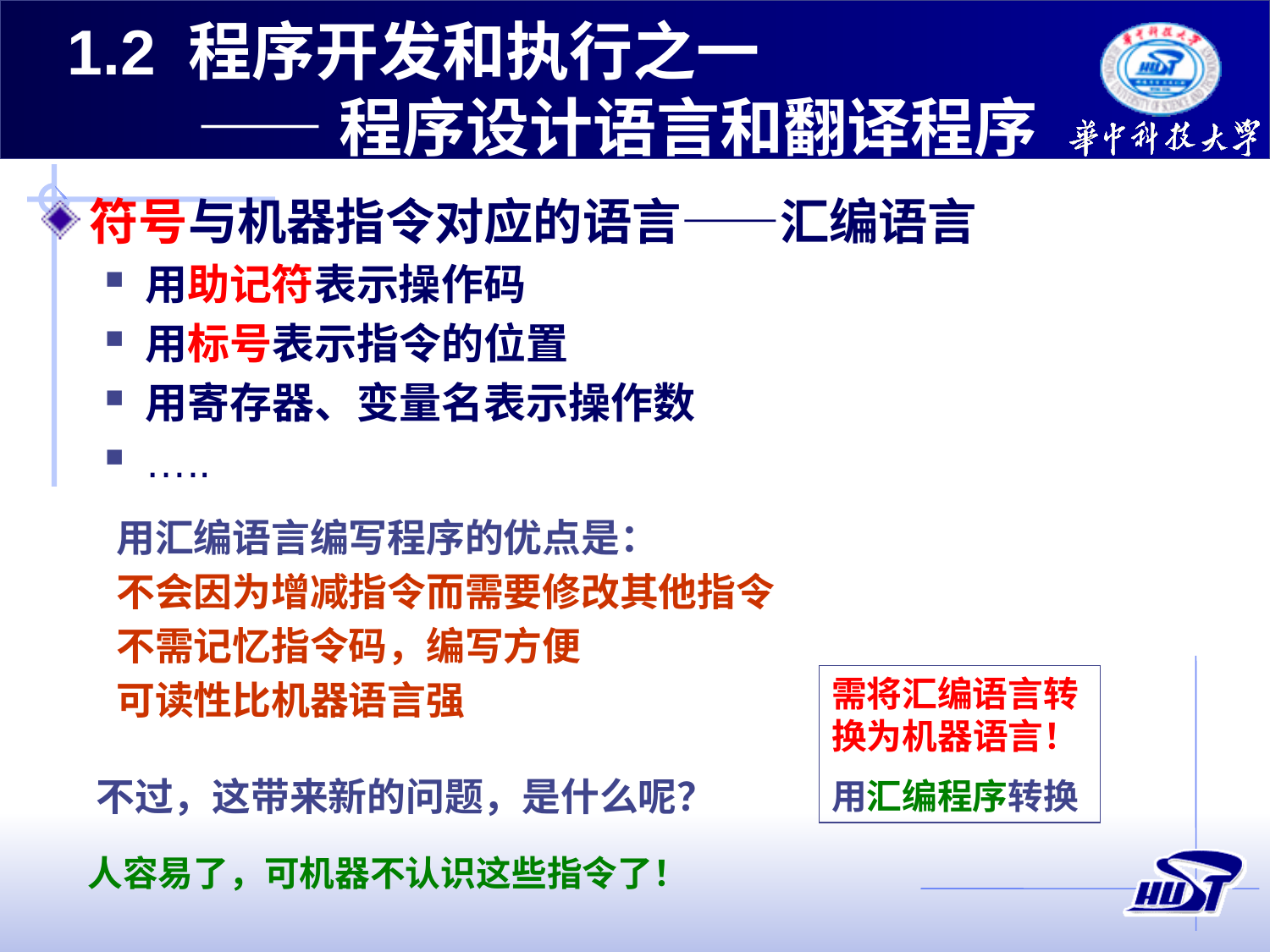

1.2 程序开发和执行之一
         ——程序设计语言和翻译程序
符号与机器指令对应的语言——汇编语言
用助记符表示操作码
用标号表示指令的位置
用寄存器、变量名表示操作数
…..
用汇编语言编写程序的优点是：
不会因为增减指令而需要修改其他指令
不需记忆指令码，编写方便
可读性比机器语言强
需将汇编语言转换为机器语言！
用汇编程序转换
不过，这带来新的问题，是什么呢？
人容易了，可机器不认识这些指令了！